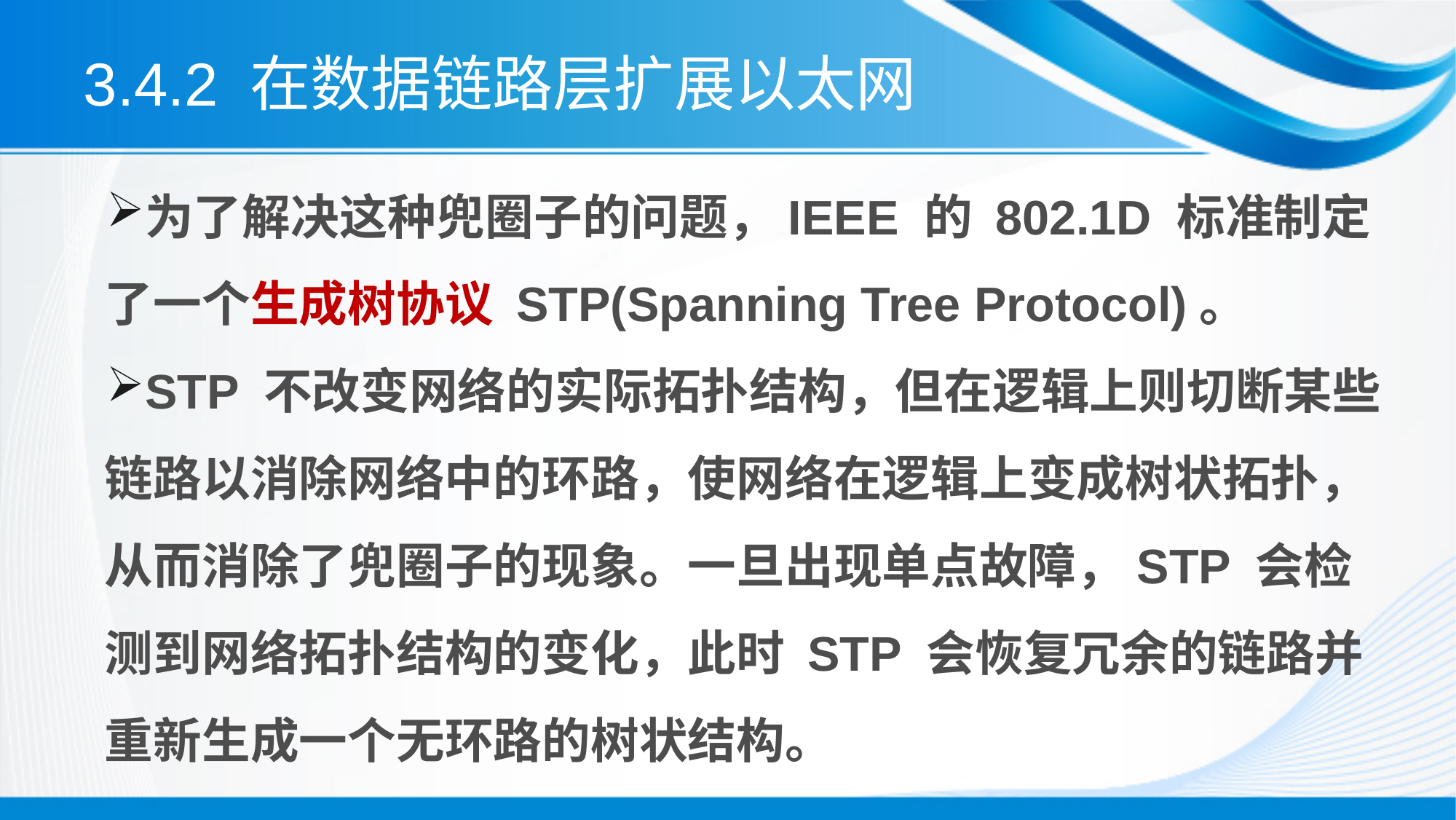

# 3.4.2 在数据链路层扩展以太网
为了解决这种兜圈子的问题，IEEE 的 802.1D 标准制定了一个生成树协议 STP(Spanning Tree Protocol)。
STP 不改变网络的实际拓扑结构，但在逻辑上则切断某些链路以消除网络中的环路，使网络在逻辑上变成树状拓扑，从而消除了兜圈子的现象。一旦出现单点故障，STP 会检测到网络拓扑结构的变化，此时 STP 会恢复冗余的链路并重新生成一个无环路的树状结构。